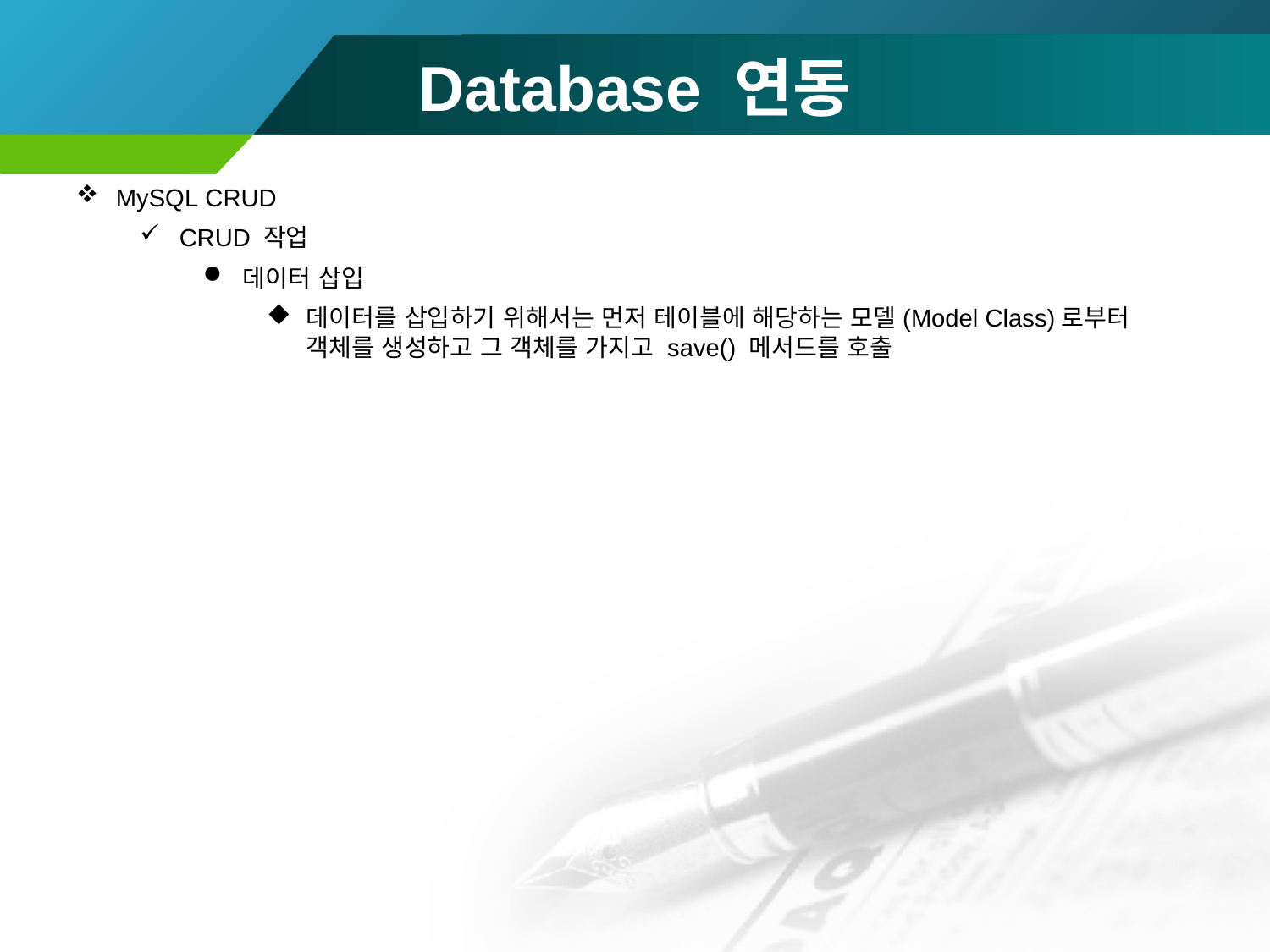

# Database 연동
MySQL CRUD
CRUD 작업
데이터 삽입
데이터를 삽입하기 위해서는 먼저 테이블에 해당하는 모델(Model Class)로부터 객체를 생성하고 그 객체를 가지고 save() 메서드를 호출